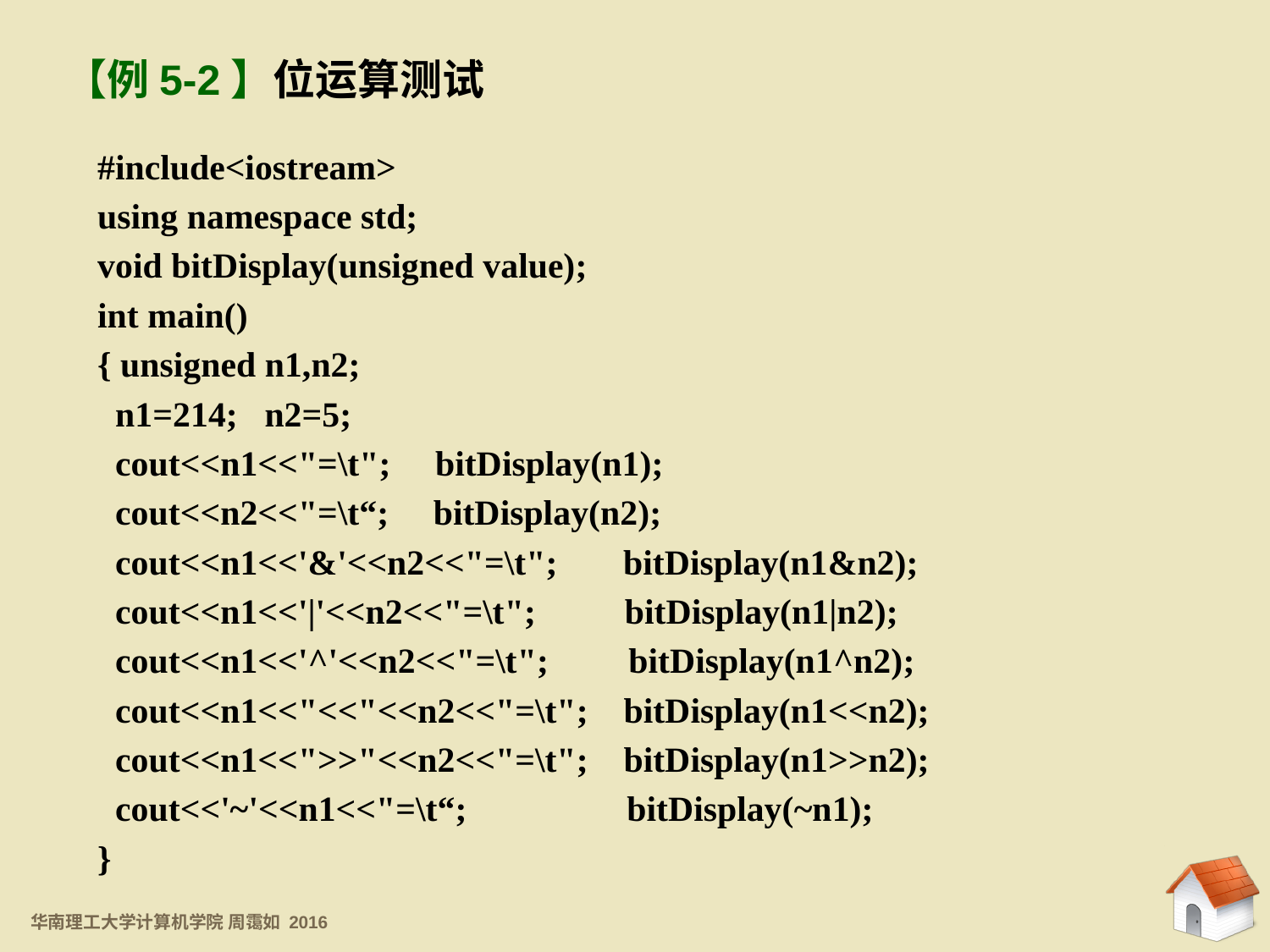

【例5-2】位运算测试
#include<iostream>
using namespace std;
void bitDisplay(unsigned value);
int main()
{ unsigned n1,n2;
  n1=214;   n2=5;
  cout<<n1<<"=\t";     bitDisplay(n1);
  cout<<n2<<"=\t“;     bitDisplay(n2);
  cout<<n1<<'&'<<n2<<"=\t"; 	  bitDisplay(n1&n2);
  cout<<n1<<'|'<<n2<<"=\t";          bitDisplay(n1|n2);
  cout<<n1<<'^'<<n2<<"=\t";         bitDisplay(n1^n2);
  cout<<n1<<"<<"<<n2<<"=\t";    bitDisplay(n1<<n2);
  cout<<n1<<">>"<<n2<<"=\t";    bitDisplay(n1>>n2);
  cout<<'~'<<n1<<"=\t“;                  bitDisplay(~n1);
}